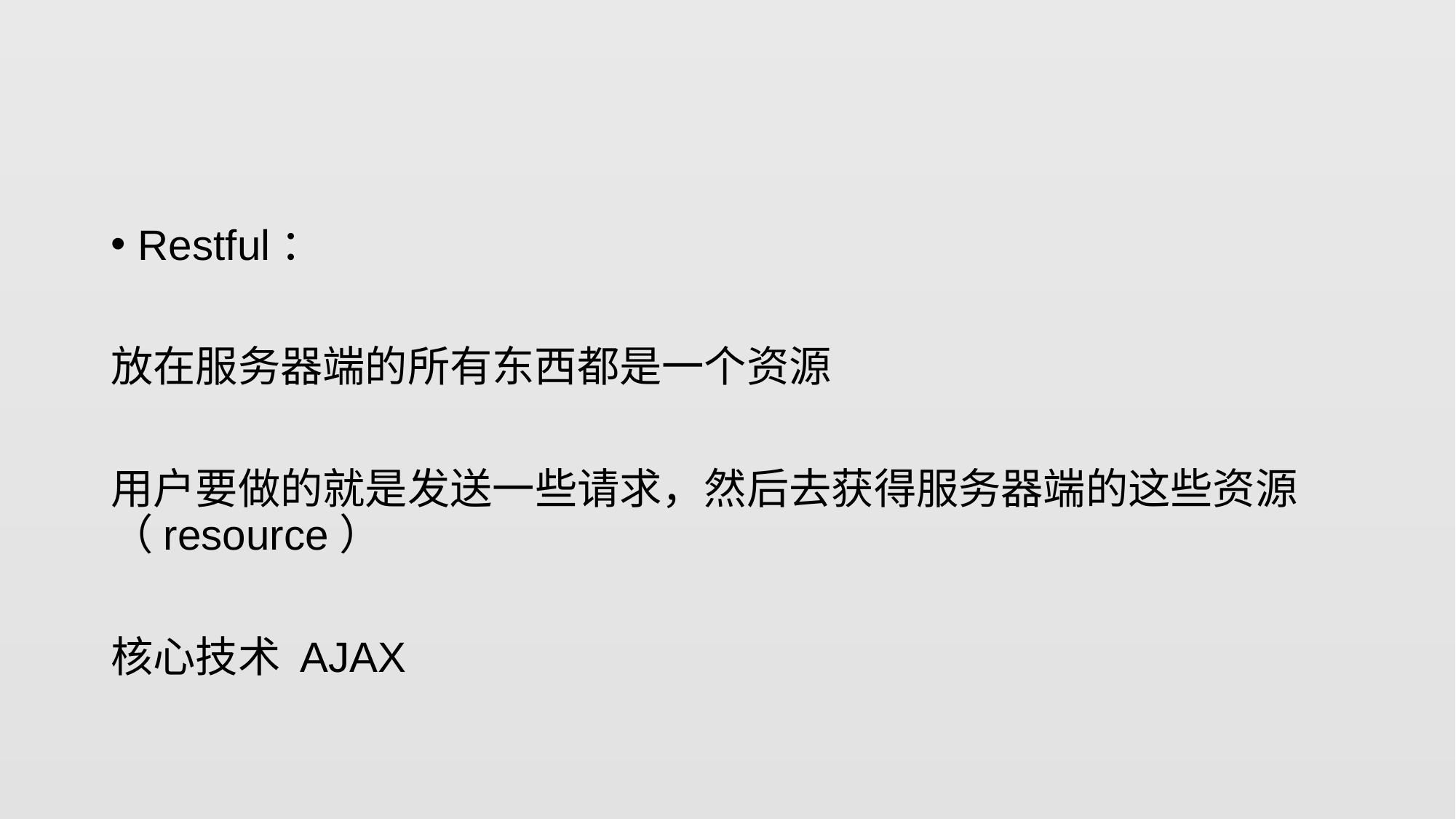

#
Restful：

放在服务器端的所有东西都是一个资源

用户要做的就是发送一些请求，然后去获得服务器端的这些资源（resource）

核心技术 AJAX